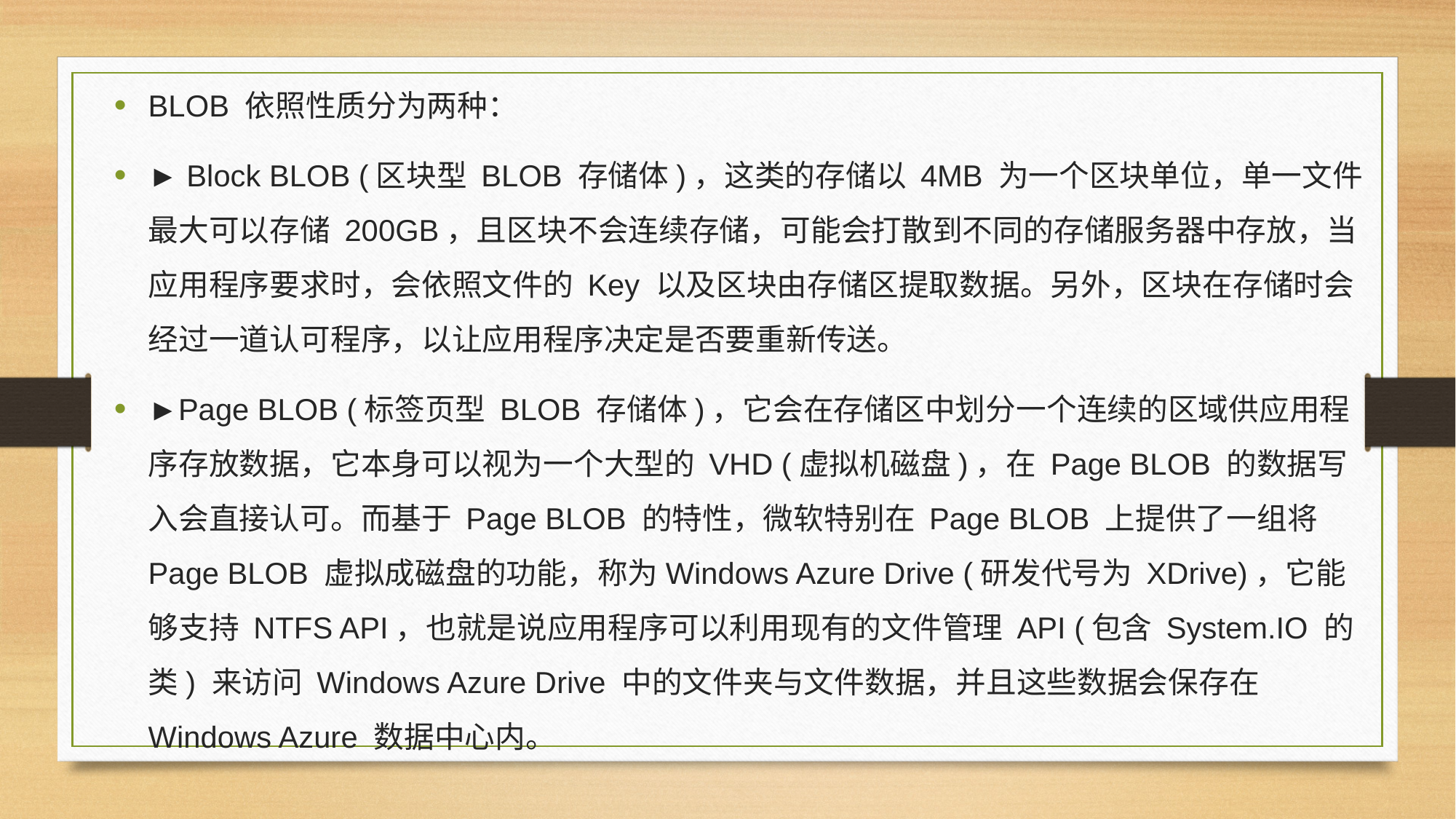

BLOB 依照性质分为两种：
► Block BLOB (区块型 BLOB 存储体)，这类的存储以 4MB 为一个区块单位，单一文件最大可以存储 200GB，且区块不会连续存储，可能会打散到不同的存储服务器中存放，当应用程序要求时，会依照文件的 Key 以及区块由存储区提取数据。另外，区块在存储时会经过一道认可程序，以让应用程序决定是否要重新传送。
►Page BLOB (标签页型 BLOB 存储体)，它会在存储区中划分一个连续的区域供应用程序存放数据，它本身可以视为一个大型的 VHD (虚拟机磁盘)，在 Page BLOB 的数据写入会直接认可。而基于 Page BLOB 的特性，微软特别在 Page BLOB 上提供了一组将 Page BLOB 虚拟成磁盘的功能，称为Windows Azure Drive (研发代号为 XDrive)，它能够支持 NTFS API，也就是说应用程序可以利用现有的文件管理 API (包含 System.IO 的类) 来访问 Windows Azure Drive 中的文件夹与文件数据，并且这些数据会保存在 Windows Azure 数据中心内。